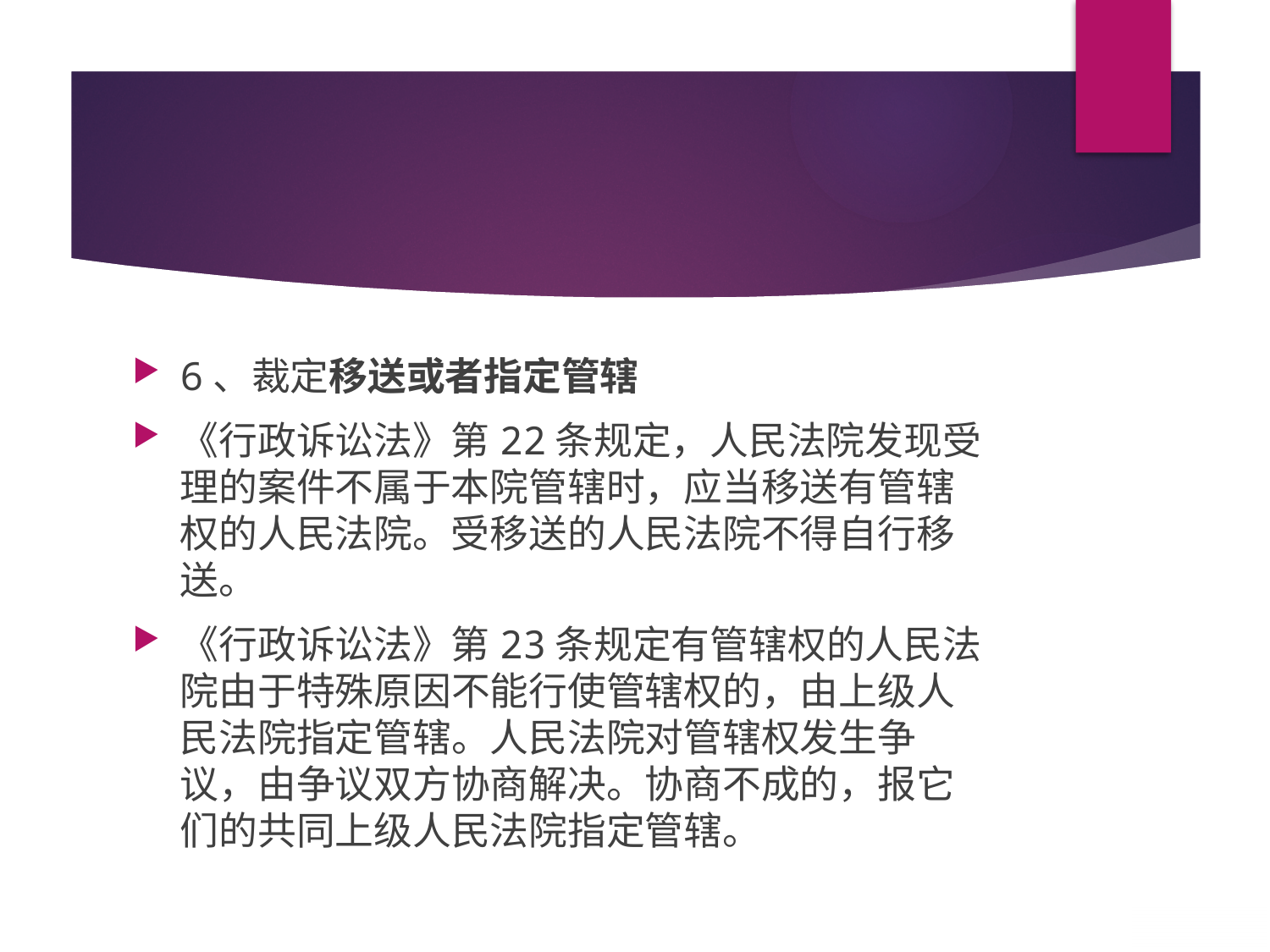

#
6、裁定移送或者指定管辖
《行政诉讼法》第22条规定，人民法院发现受理的案件不属于本院管辖时，应当移送有管辖权的人民法院。受移送的人民法院不得自行移送。
《行政诉讼法》第23条规定有管辖权的人民法院由于特殊原因不能行使管辖权的，由上级人民法院指定管辖。人民法院对管辖权发生争议，由争议双方协商解决。协商不成的，报它们的共同上级人民法院指定管辖。